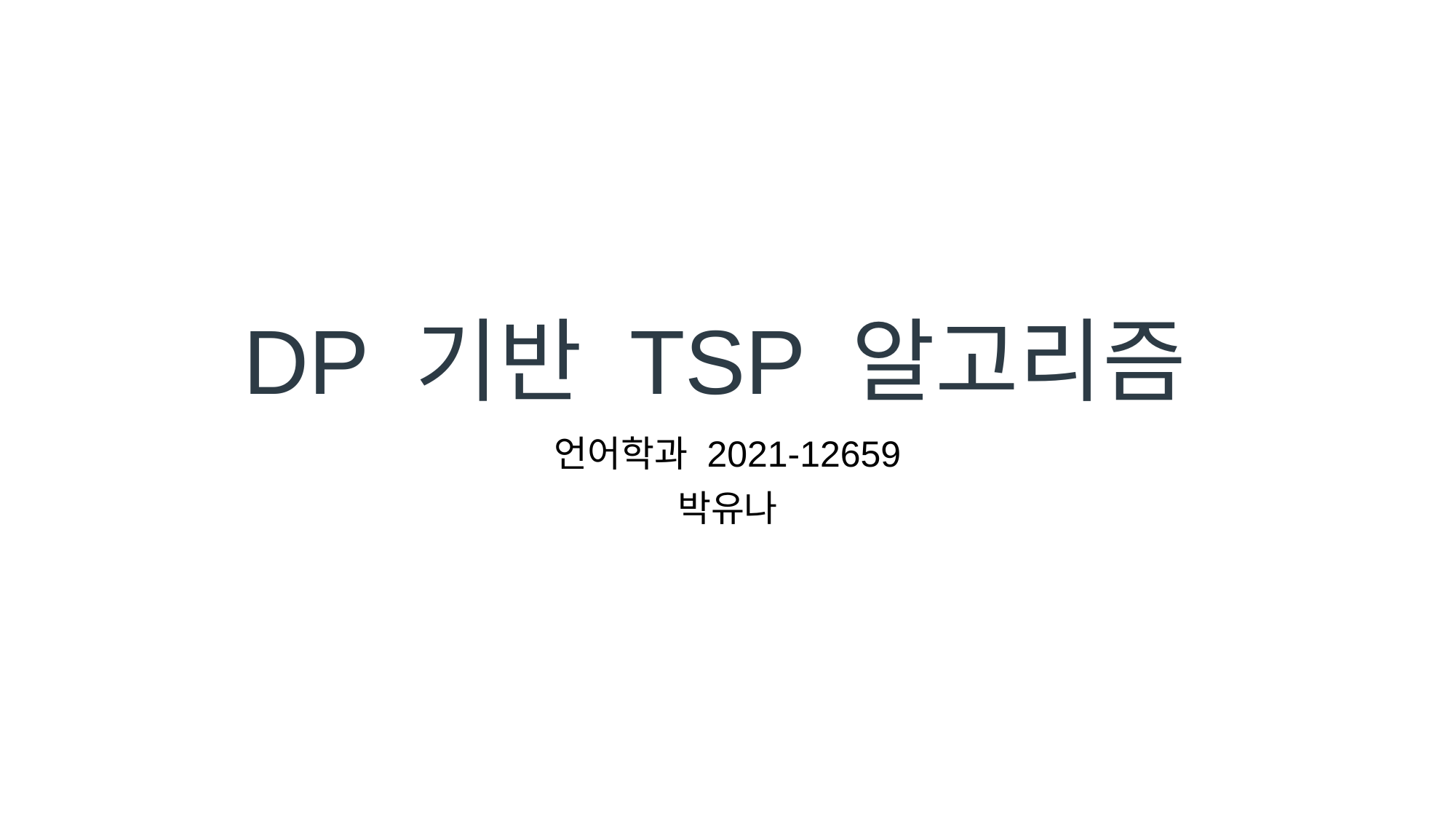

# DP 기반 TSP 알고리즘
언어학과 2021-12659
박유나